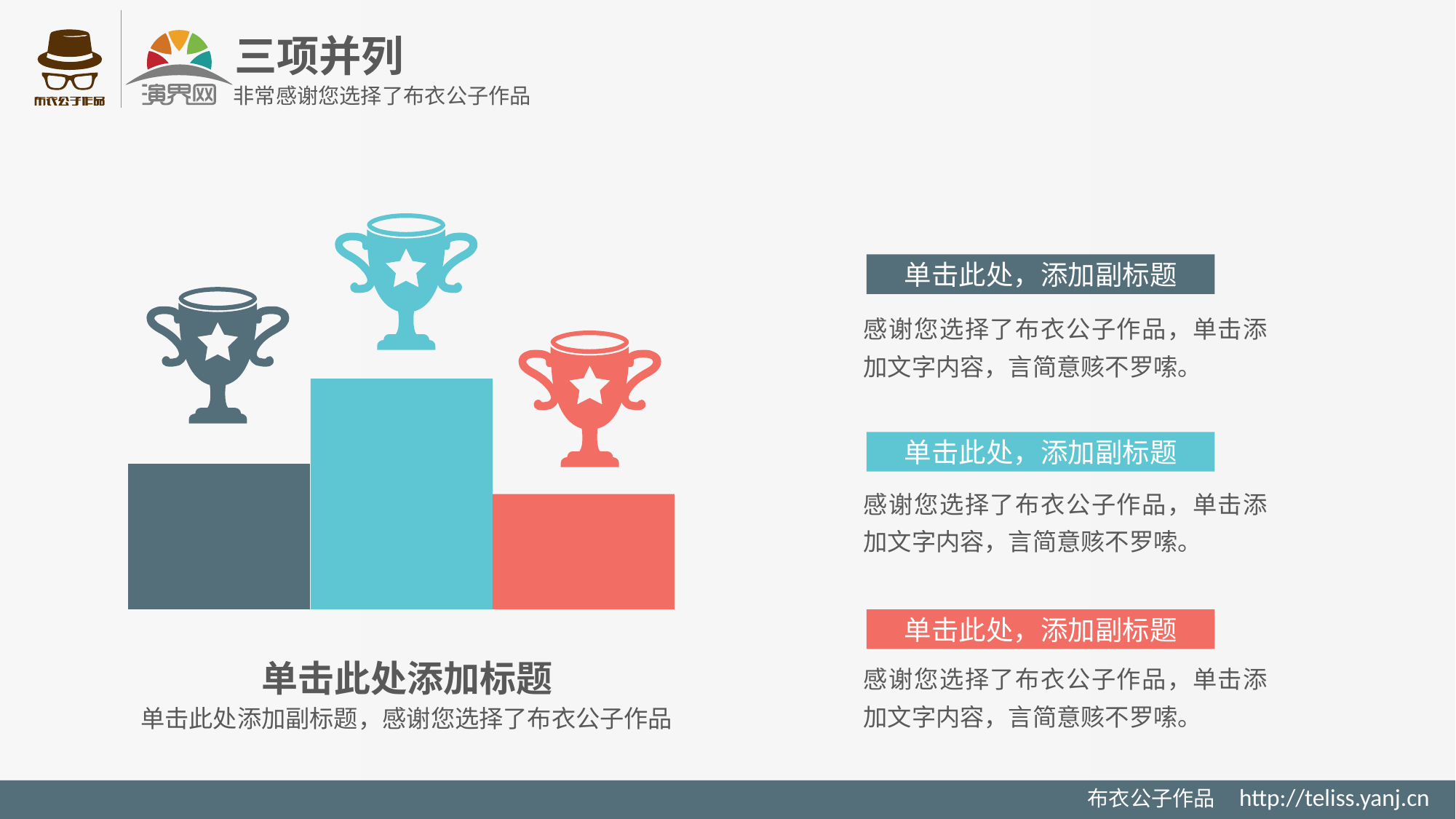

三项并列
非常感谢您选择了布衣公子作品

单击此处，添加副标题

感谢您选择了布衣公子作品，单击添加文字内容，言简意赅不罗嗦。

单击此处，添加副标题

感谢您选择了布衣公子作品，单击添加文字内容，言简意赅不罗嗦。

单击此处，添加副标题
单击此处添加标题
感谢您选择了布衣公子作品，单击添加文字内容，言简意赅不罗嗦。
单击此处添加副标题，感谢您选择了布衣公子作品
布衣公子作品    http://teliss.yanj.cn